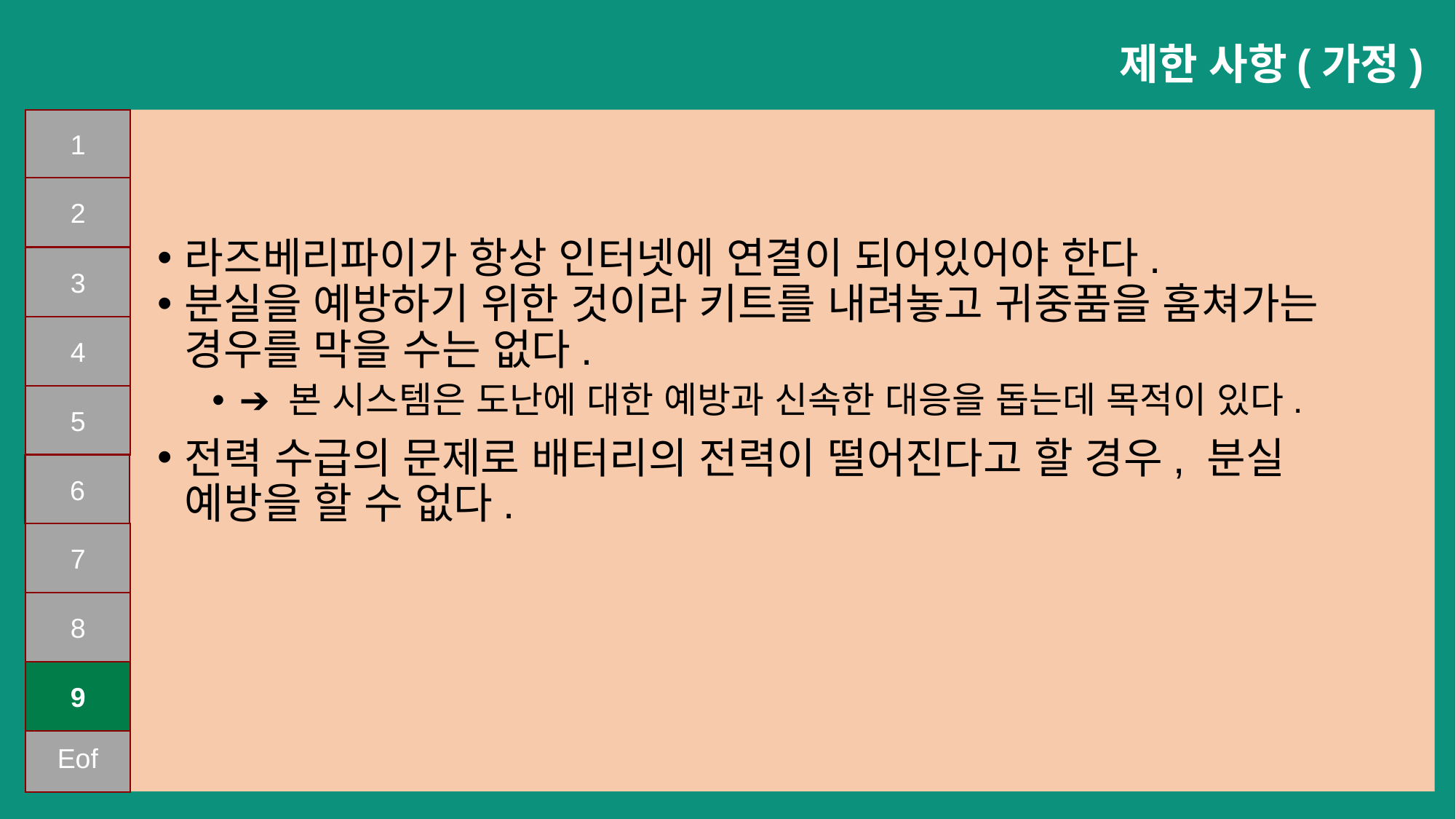

제한 사항(가정)
1
2
3
4
5
7
Eof

라즈베리파이가 항상 인터넷에 연결이 되어있어야 한다.
분실을 예방하기 위한 것이라 키트를 내려놓고 귀중품을 훔쳐가는 경우를 막을 수는 없다.
➔ 본 시스템은 도난에 대한 예방과 신속한 대응을 돕는데 목적이 있다.
전력 수급의 문제로 배터리의 전력이 떨어진다고 할 경우, 분실 예방을 할 수 없다.

6
8
9